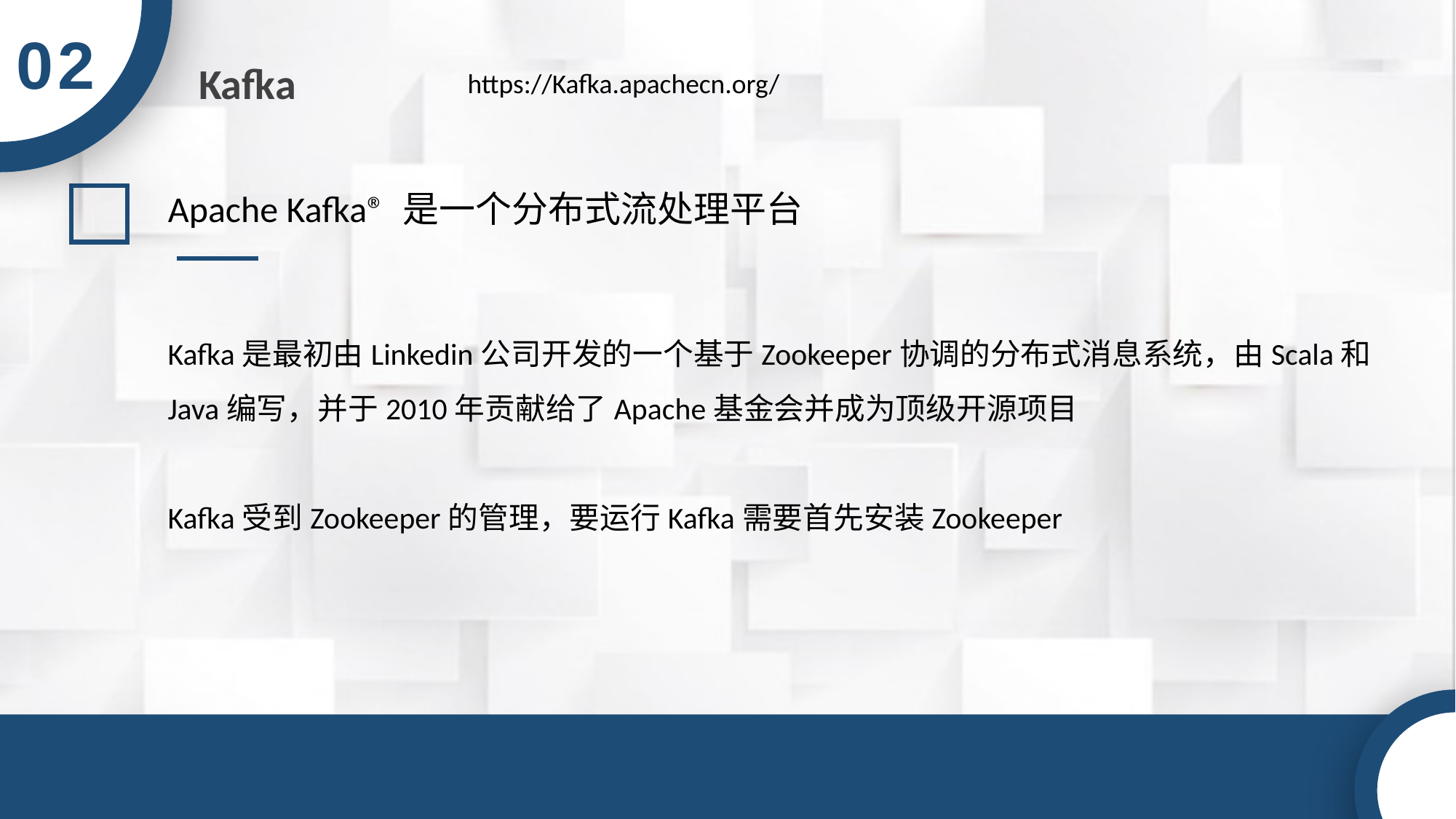

02
Kafka
https://Kafka.apachecn.org/

Apache Kafka® 是一个分布式流处理平台
Kafka是最初由Linkedin公司开发的一个基于Zookeeper协调的分布式消息系统，由Scala和Java编写，并于2010年贡献给了Apache基金会并成为顶级开源项目

Kafka受到Zookeeper的管理，要运行Kafka需要首先安装Zookeeper